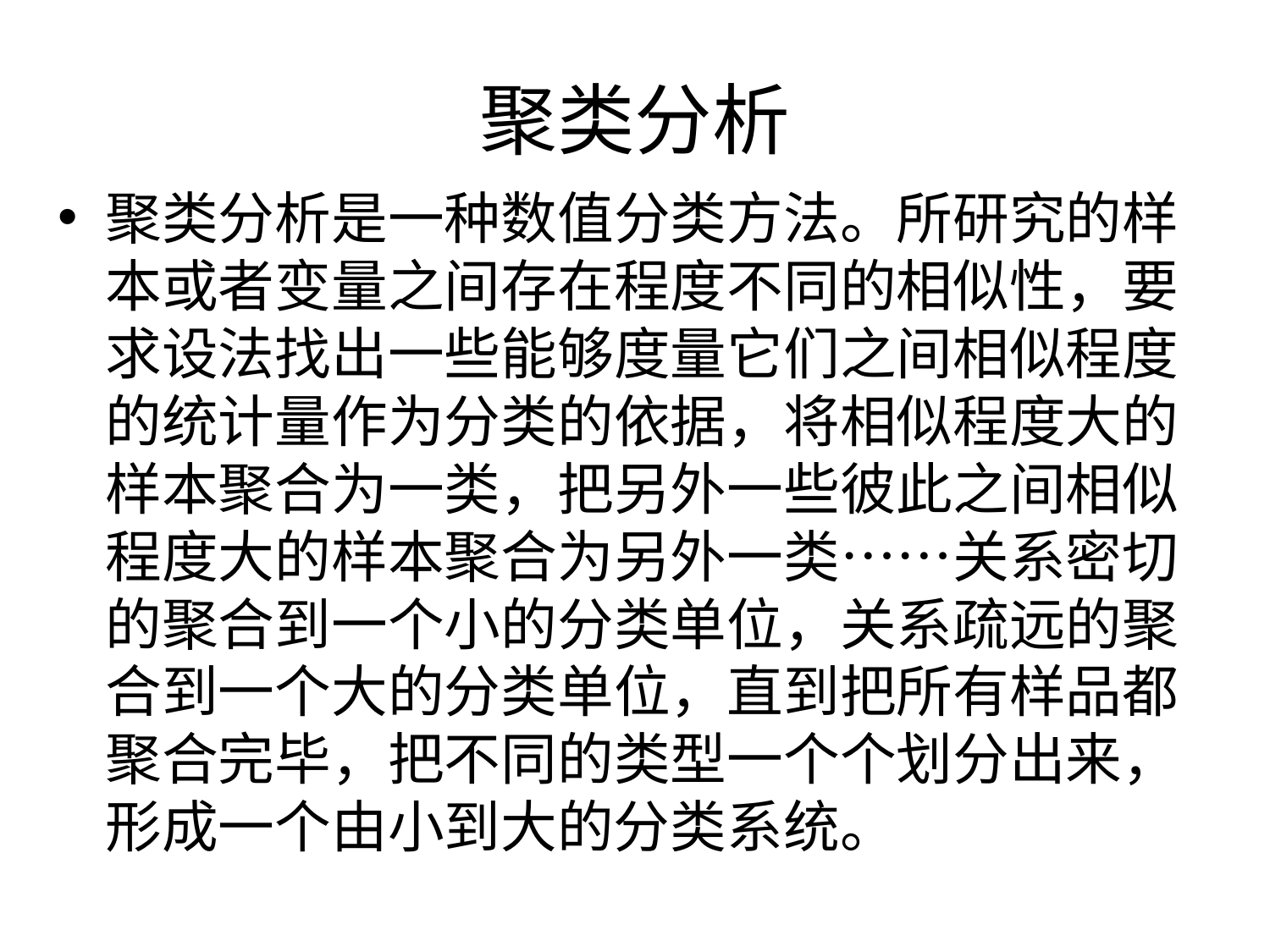

# 聚类分析
聚类分析是一种数值分类方法。所研究的样本或者变量之间存在程度不同的相似性，要求设法找出一些能够度量它们之间相似程度的统计量作为分类的依据，将相似程度大的样本聚合为一类，把另外一些彼此之间相似程度大的样本聚合为另外一类⋯⋯关系密切的聚合到一个小的分类单位，关系疏远的聚合到一个大的分类单位，直到把所有样品都聚合完毕，把不同的类型一个个划分出来，形成一个由小到大的分类系统。